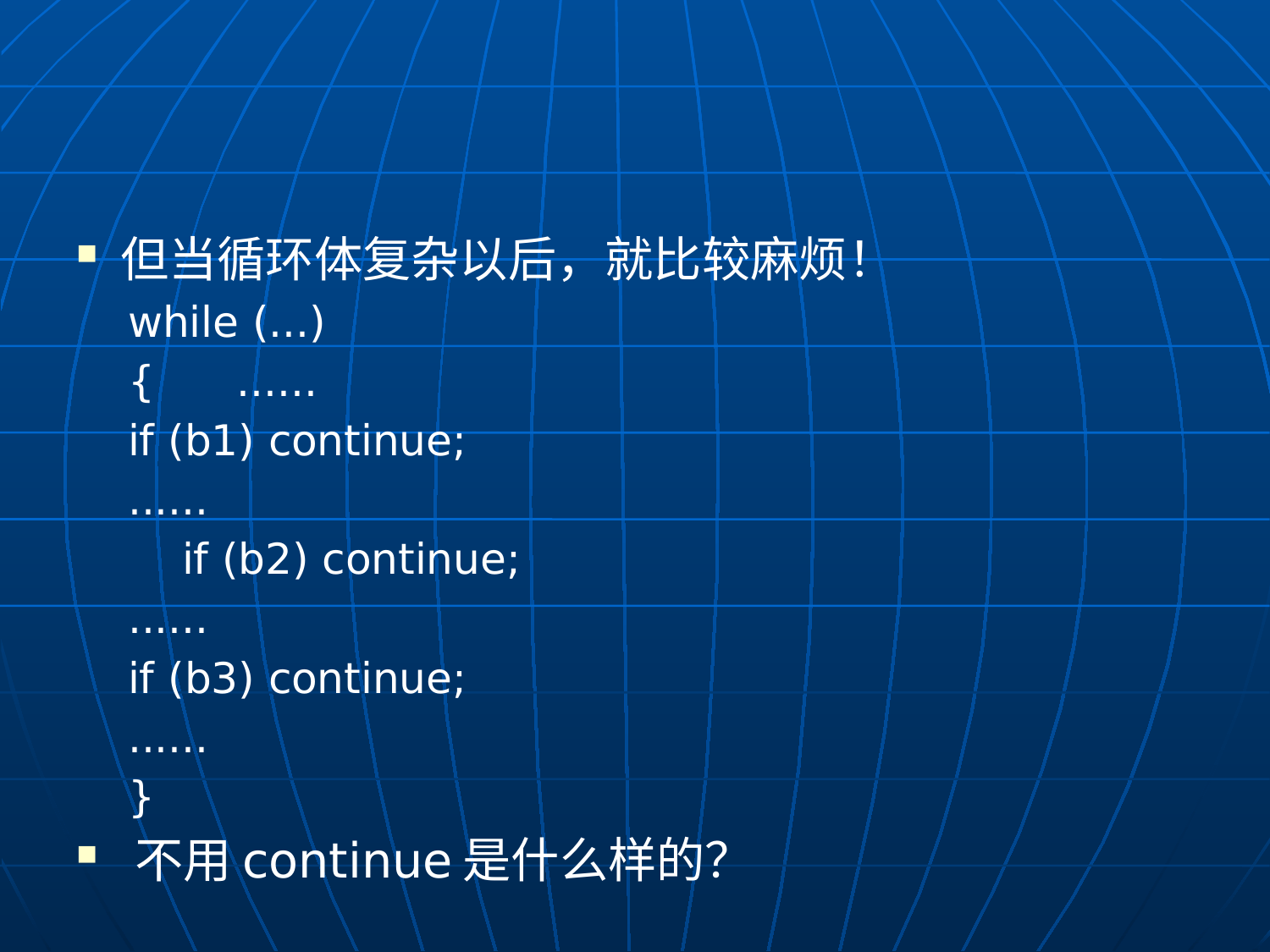

#
但当循环体复杂以后，就比较麻烦！
while (...)
{	......
	if (b1) continue;
	......
    if (b2) continue;
	......
	if (b3) continue;
	......
}
不用continue是什么样的？